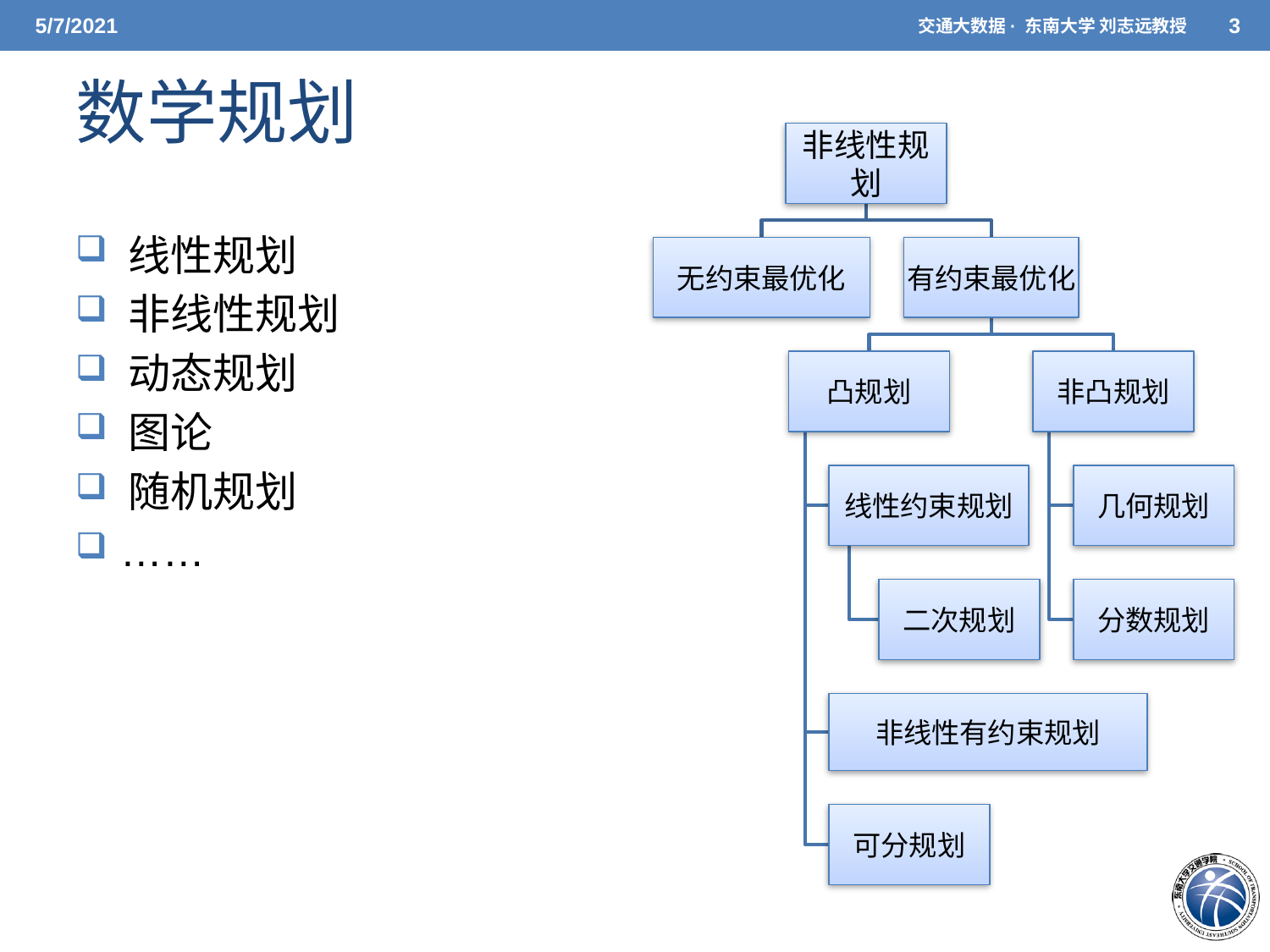

5/7/2021
交通大数据· 东南大学 刘志远教授
3
数学规划
非线性规划
无约束最优化
有约束最优化
凸规划
线性约束规划
二次规划
非线性有约束规划
可分规划
非凸规划
几何规划
分数规划

 线性规划
 非线性规划
 动态规划
 图论
 随机规划
 ……